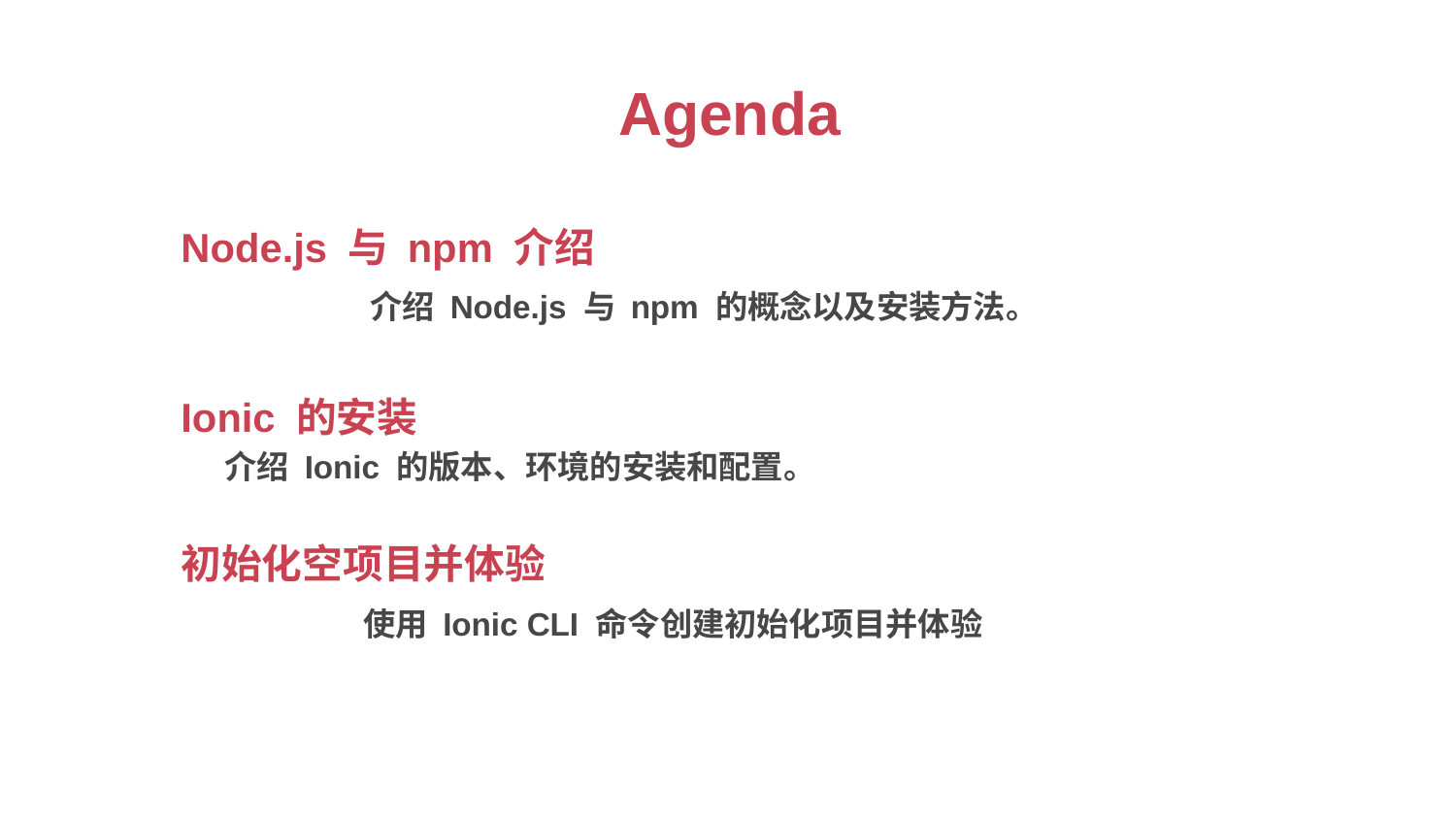

# Agenda
Node.js 与 npm 介绍
	     介绍 Node.js 与 npm 的概念以及安装方法。

Ionic 的安装
     介绍 Ionic 的版本、环境的安装和配置。

初始化空项目并体验
	    使用 Ionic CLI 命令创建初始化项目并体验